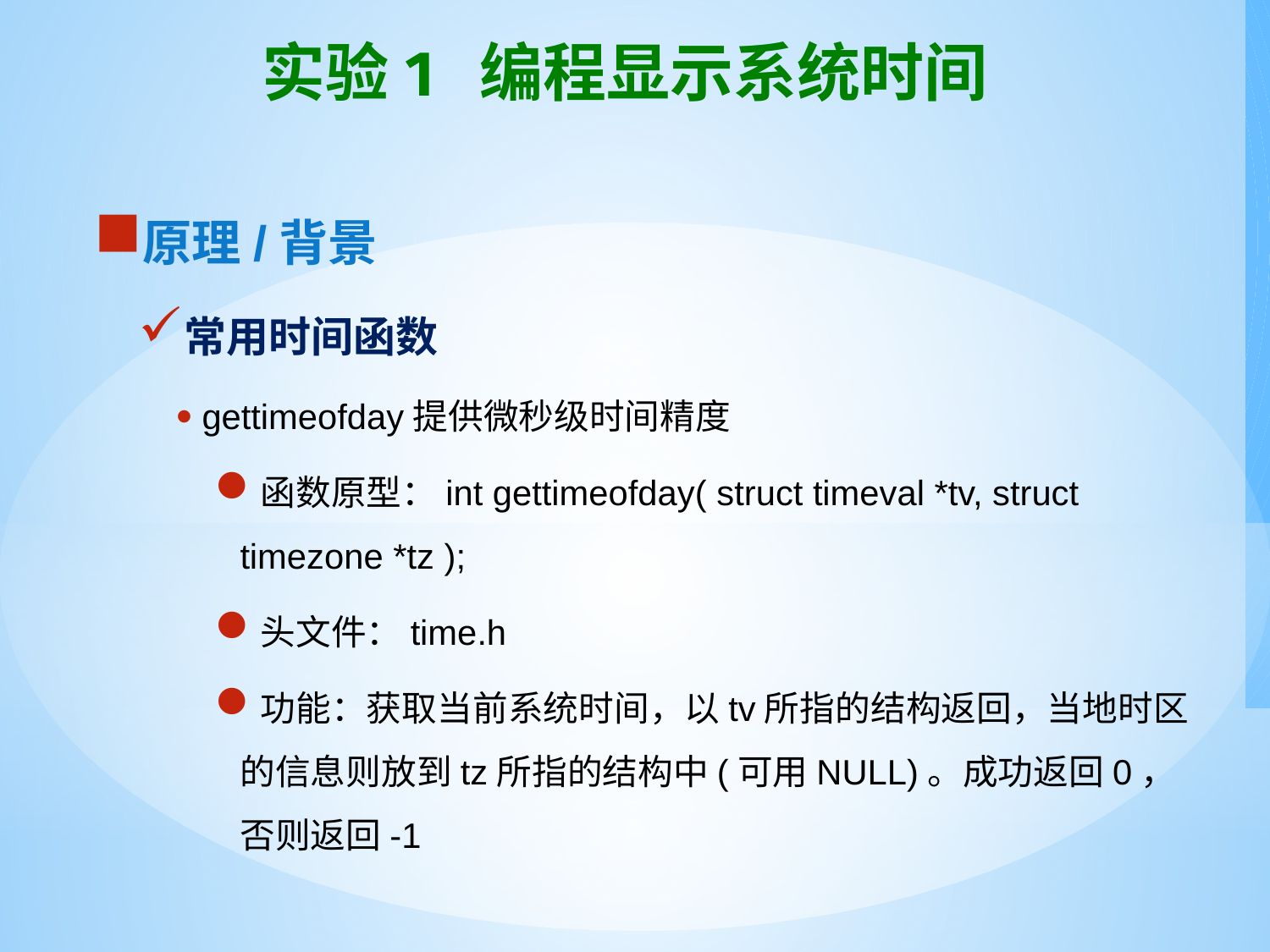

# 实验1  编程显示系统时间
原理/背景
常用时间函数
gettimeofday提供微秒级时间精度
函数原型：int gettimeofday( struct timeval *tv, struct timezone *tz );
头文件：time.h
功能：获取当前系统时间，以tv所指的结构返回，当地时区的信息则放到tz所指的结构中(可用NULL)。成功返回0，否则返回-1